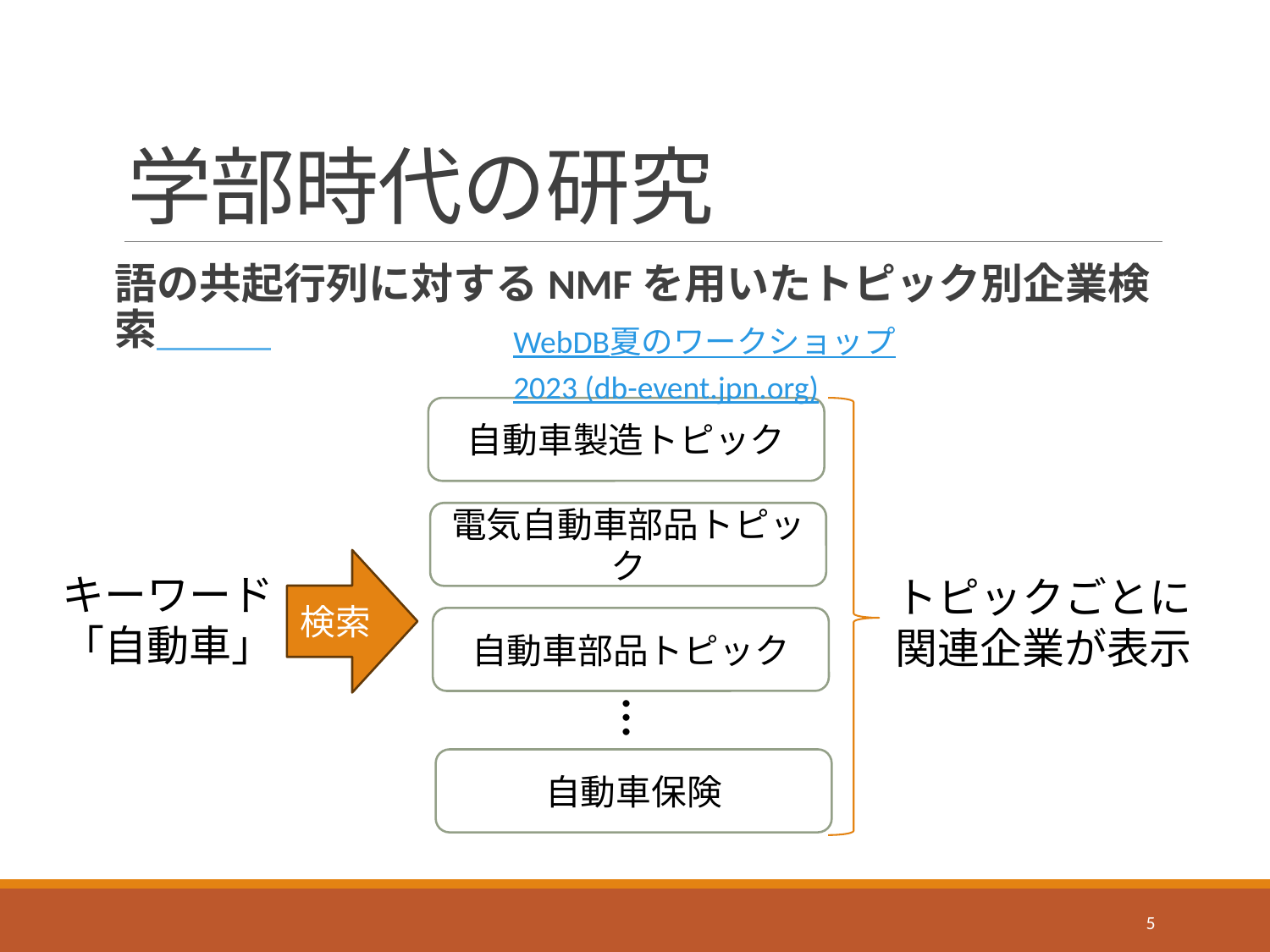

# 学部時代の研究
語の共起行列に対するNMFを用いたトピック別企業検索
WebDB夏のワークショップ2023 (db-event.jpn.org)

自動車製造トピック
電気自動車部品トピック
自動車部品トピック
…
自動車保険

検索
キーワード
「自動車」
トピックごとに
関連企業が表示
5